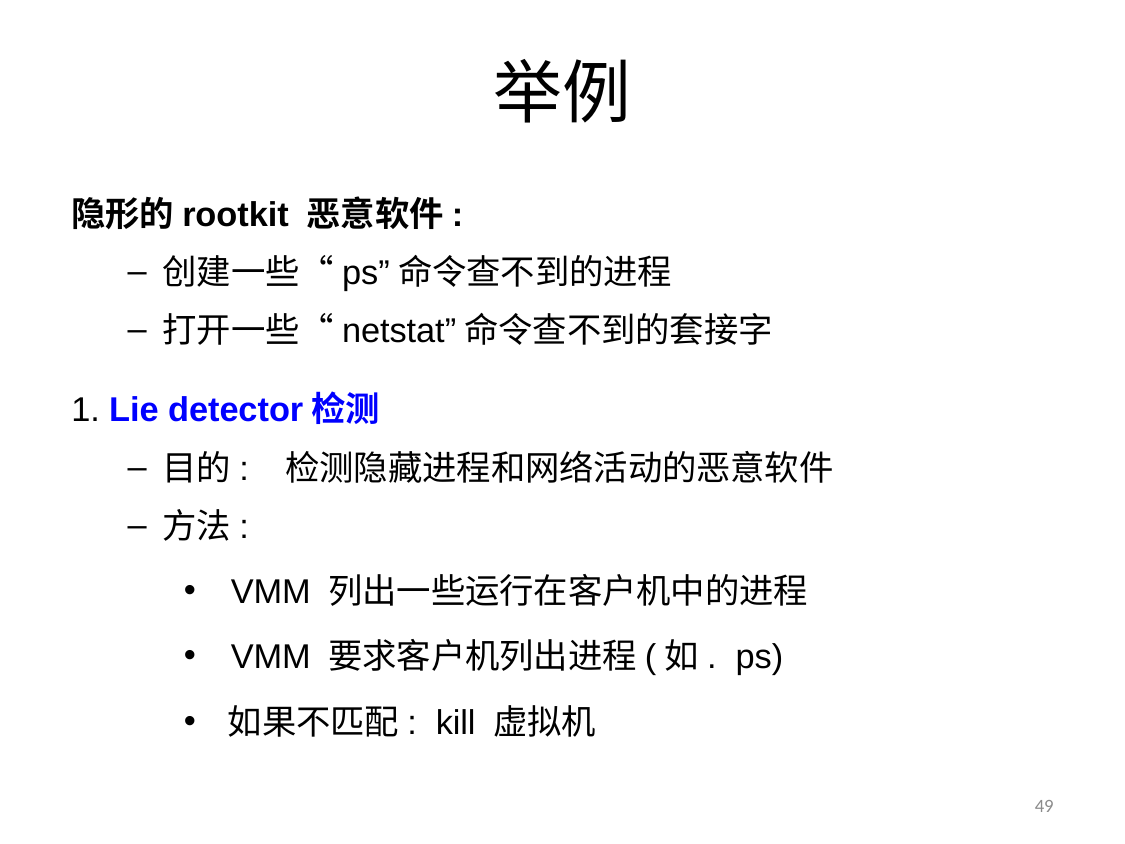

# 举例
隐形的rootkit 恶意软件:
创建一些“ps”命令查不到的进程
打开一些“netstat”命令查不到的套接字
1. Lie detector检测
目的:   检测隐藏进程和网络活动的恶意软件
方法:
  VMM 列出一些运行在客户机中的进程
  VMM 要求客户机列出进程(如.  ps)
 如果不匹配:  kill 虚拟机
49